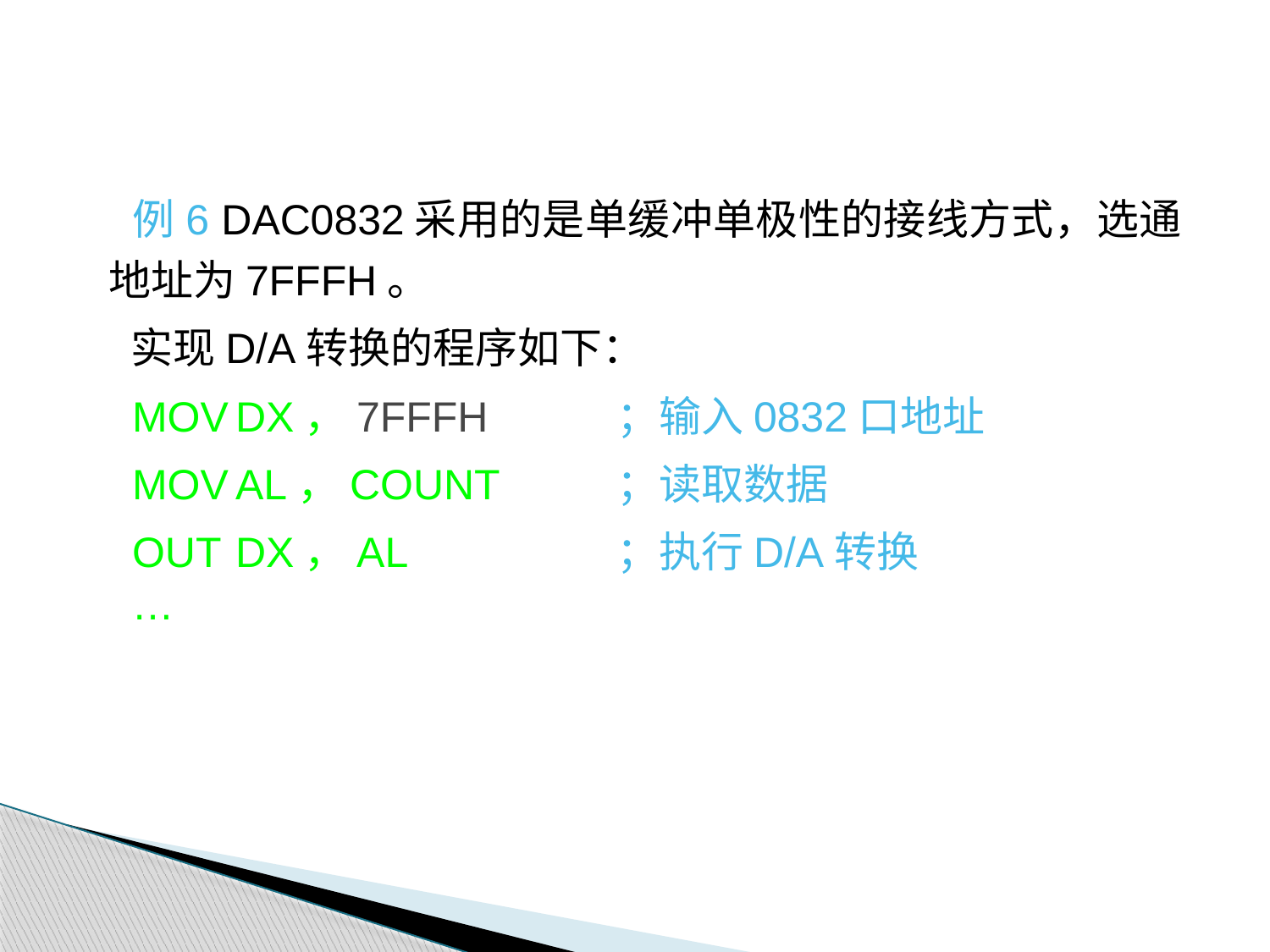

例6 DAC0832采用的是单缓冲单极性的接线方式，选通地址为7FFFH。
     实现D/A转换的程序如下：
     MOV	DX，7FFFH		；输入0832口地址
     MOV	AL，COUNT	；读取数据
     OUT	DX，AL		；执行D/A转换
     …